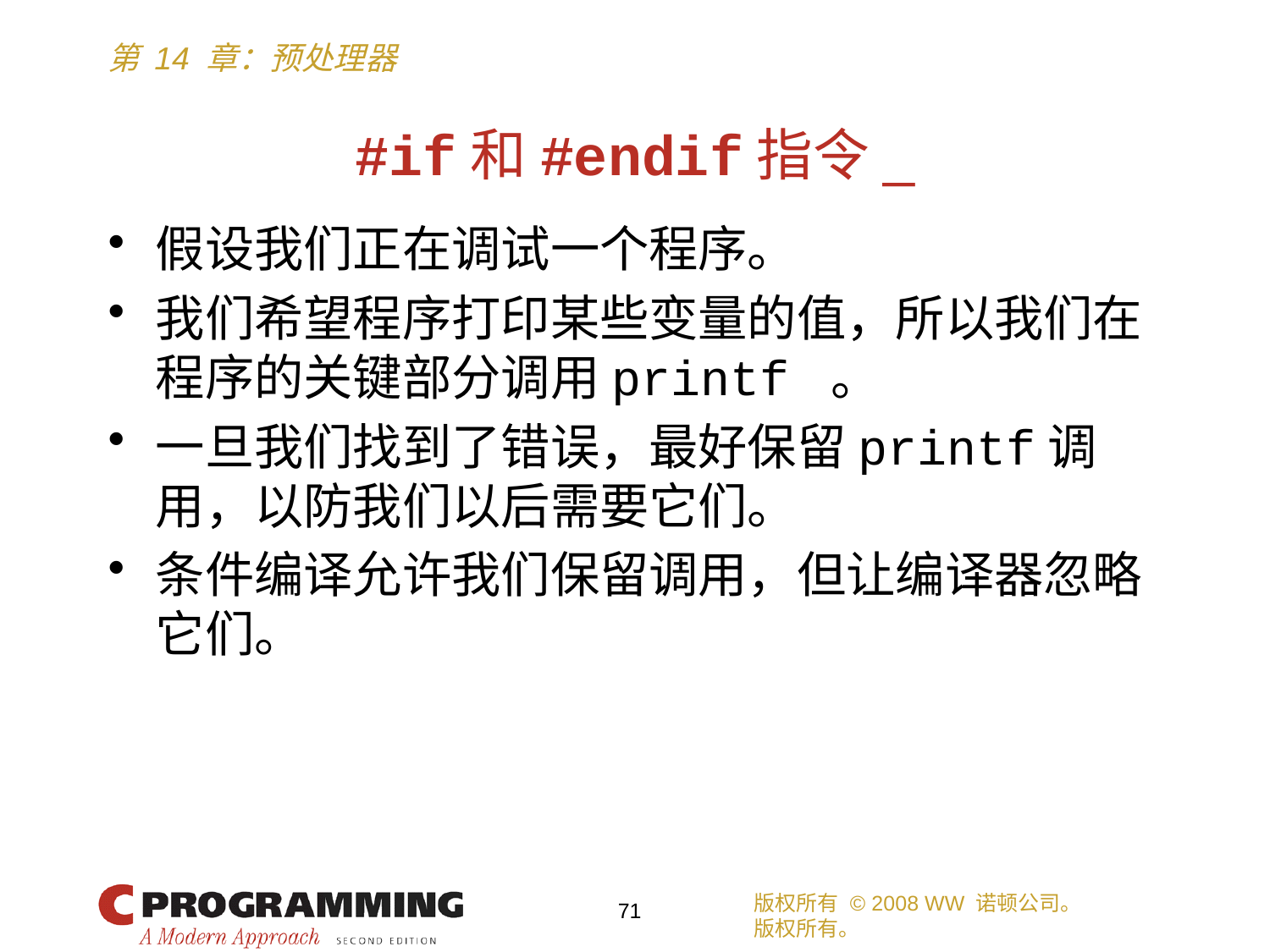

# #if和#endif指令_
假设我们正在调试一个程序。
我们希望程序打印某些变量的值，所以我们在程序的关键部分调用printf 。
一旦我们找到了错误，最好保留printf调用，以防我们以后需要它们。
条件编译允许我们保留调用，但让编译器忽略它们。
版权所有 © 2008 WW 诺顿公司。
版权所有。
71